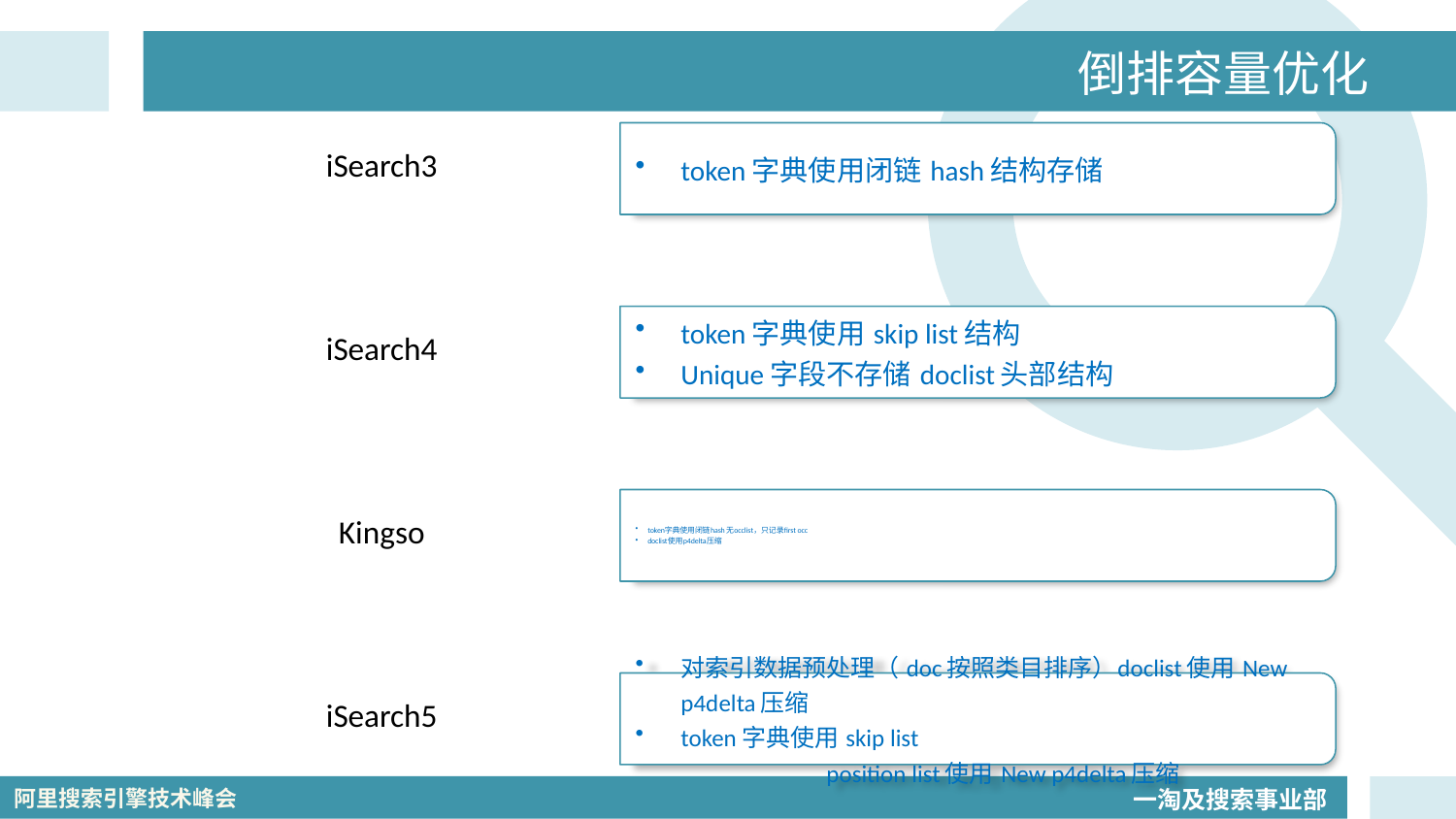

# 倒排容量优化
iSearch3
Kingso
iSearch5
token字典使用闭链hash结构存储
对索引数据预处理（doc按照类目排序）	doclist使用New p4delta压缩
iSearch4
token字典使用skip list结构
token字典使用闭链hash	无occlist，只记录first occ
doclist使用p4delta压缩
token字典使用skip list				position list使用New p4delta压缩
Unique字段不存储doclist头部结构